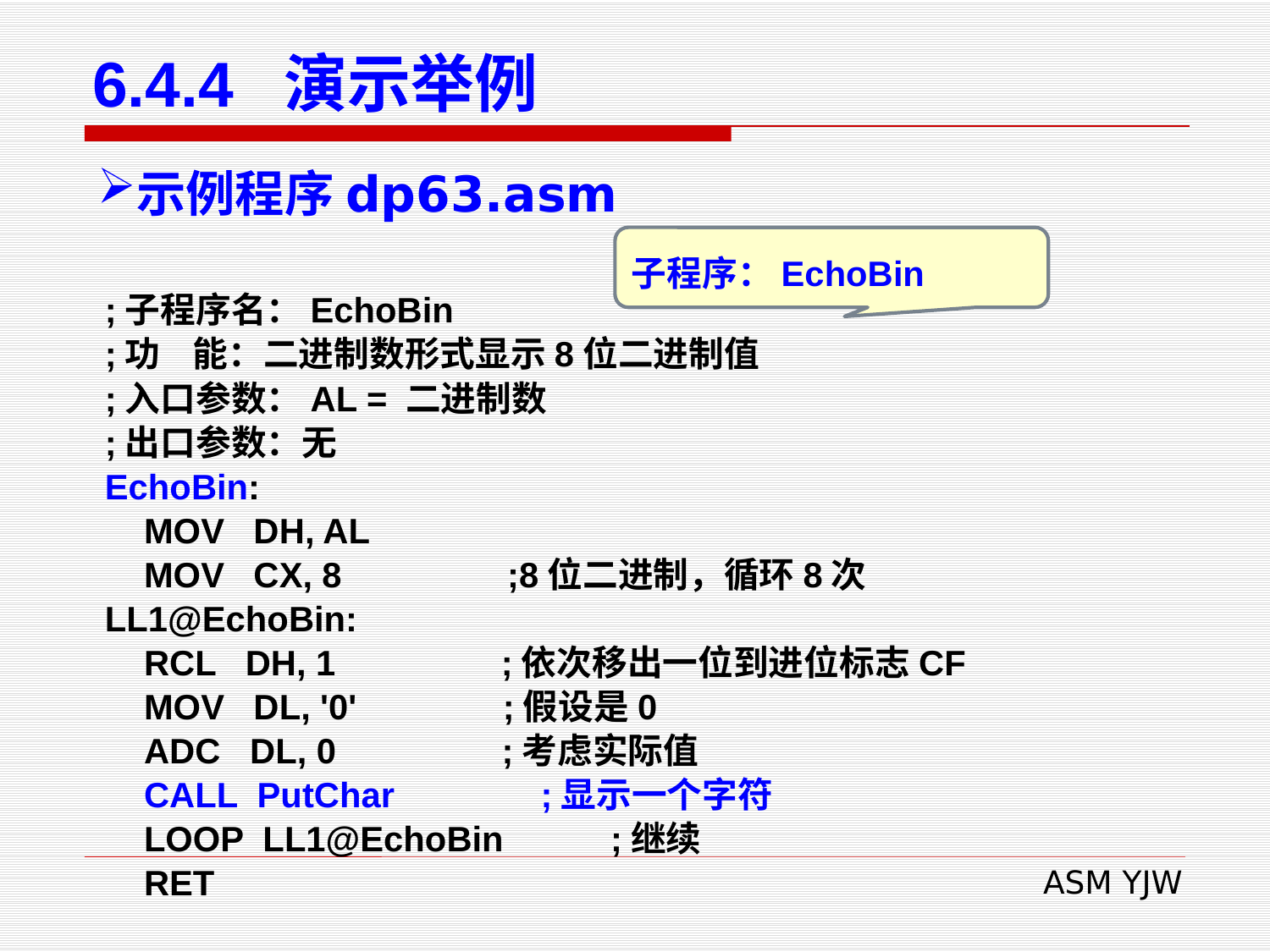

# 6.4.4  演示举例
示例程序dp63.asm

子程序：EchoBin
;子程序名：EchoBin
;功    能：二进制数形式显示8位二进制值
;入口参数：AL = 二进制数
;出口参数：无
EchoBin:
    MOV   DH, AL
    MOV   CX, 8                 ;8位二进制，循环8次
LL1@EchoBin:
    RCL   DH, 1                 ;依次移出一位到进位标志CF
    MOV   DL, '0'               ;假设是0
    ADC   DL, 0                 ;考虑实际值
    CALL  PutChar               ;显示一个字符
    LOOP  LL1@EchoBin           ;继续
    RET